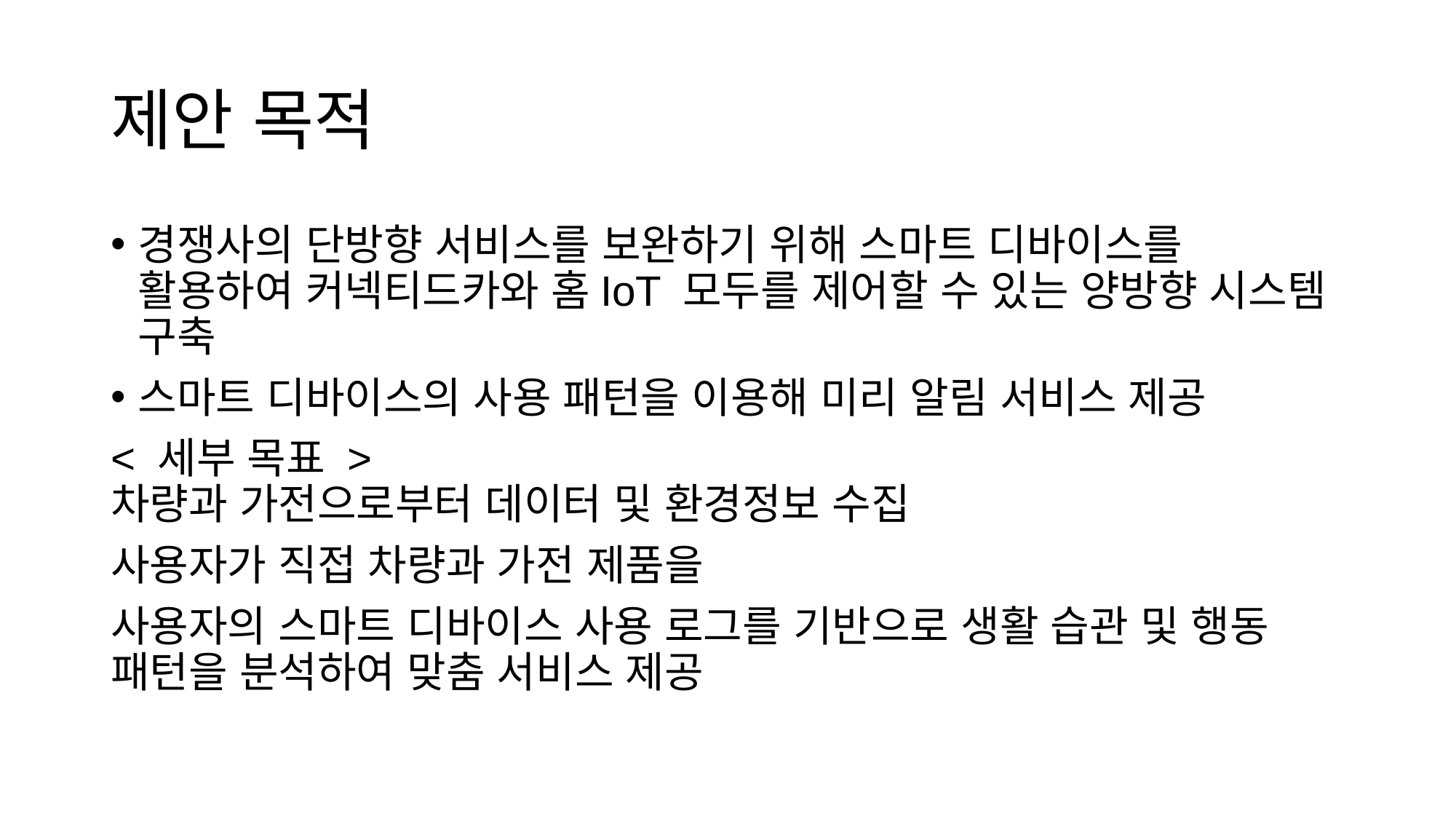

# 제안 목적
경쟁사의 단방향 서비스를 보완하기 위해 스마트 디바이스를 활용하여 커넥티드카와 홈IoT 모두를 제어할 수 있는 양방향 시스템 구축
스마트 디바이스의 사용 패턴을 이용해 미리 알림 서비스 제공
< 세부 목표 >
차량과 가전으로부터 데이터 및 환경정보 수집
사용자가 직접 차량과 가전 제품을
사용자의 스마트 디바이스 사용 로그를 기반으로 생활 습관 및 행동 패턴을 분석하여 맞춤 서비스 제공